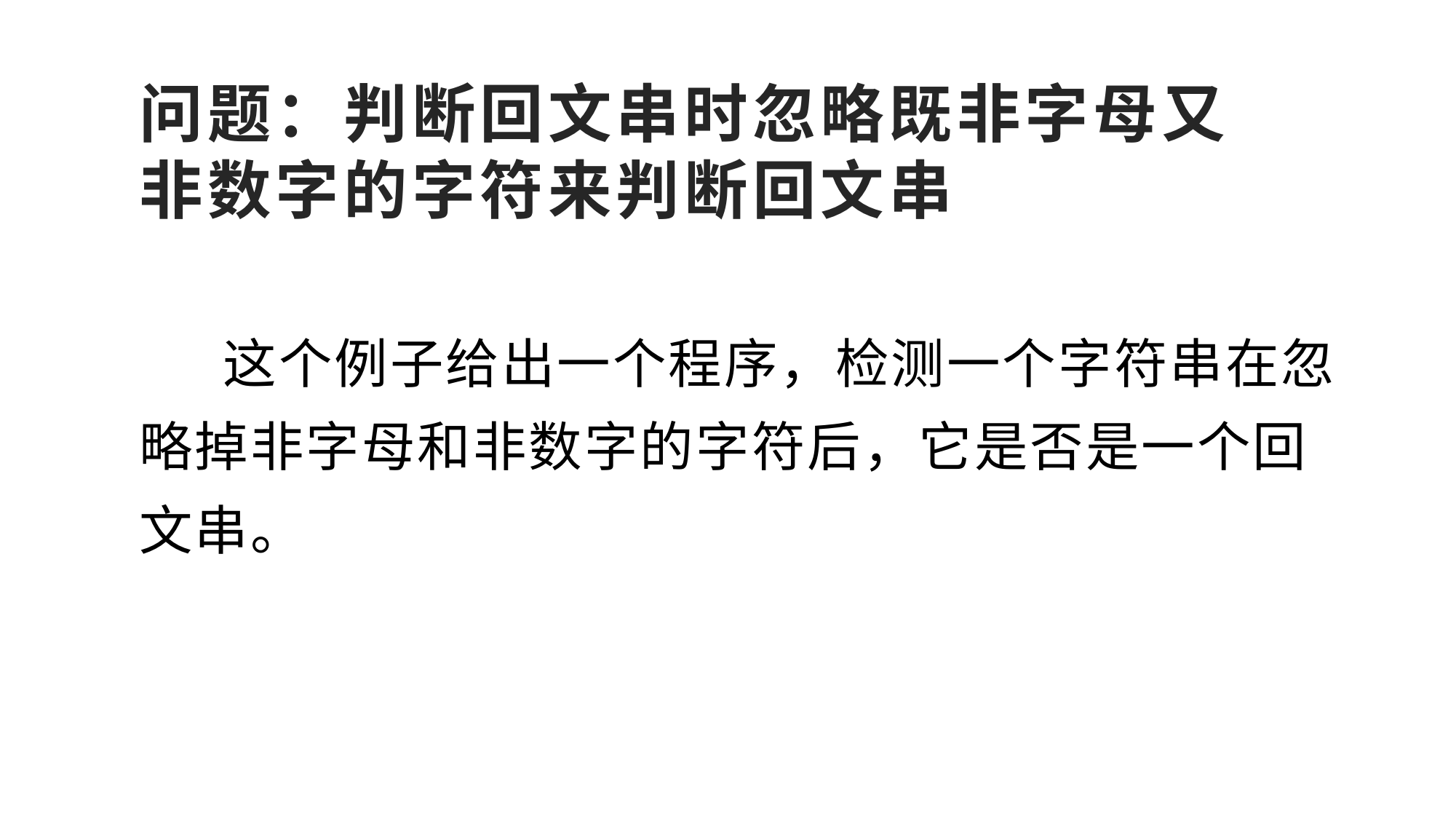

问题：判断回文串时忽略既非字母又非数字的字符来判断回文串
     这个例子给出一个程序，检测一个字符串在忽略掉非字母和非数字的字符后，它是否是一个回文串。